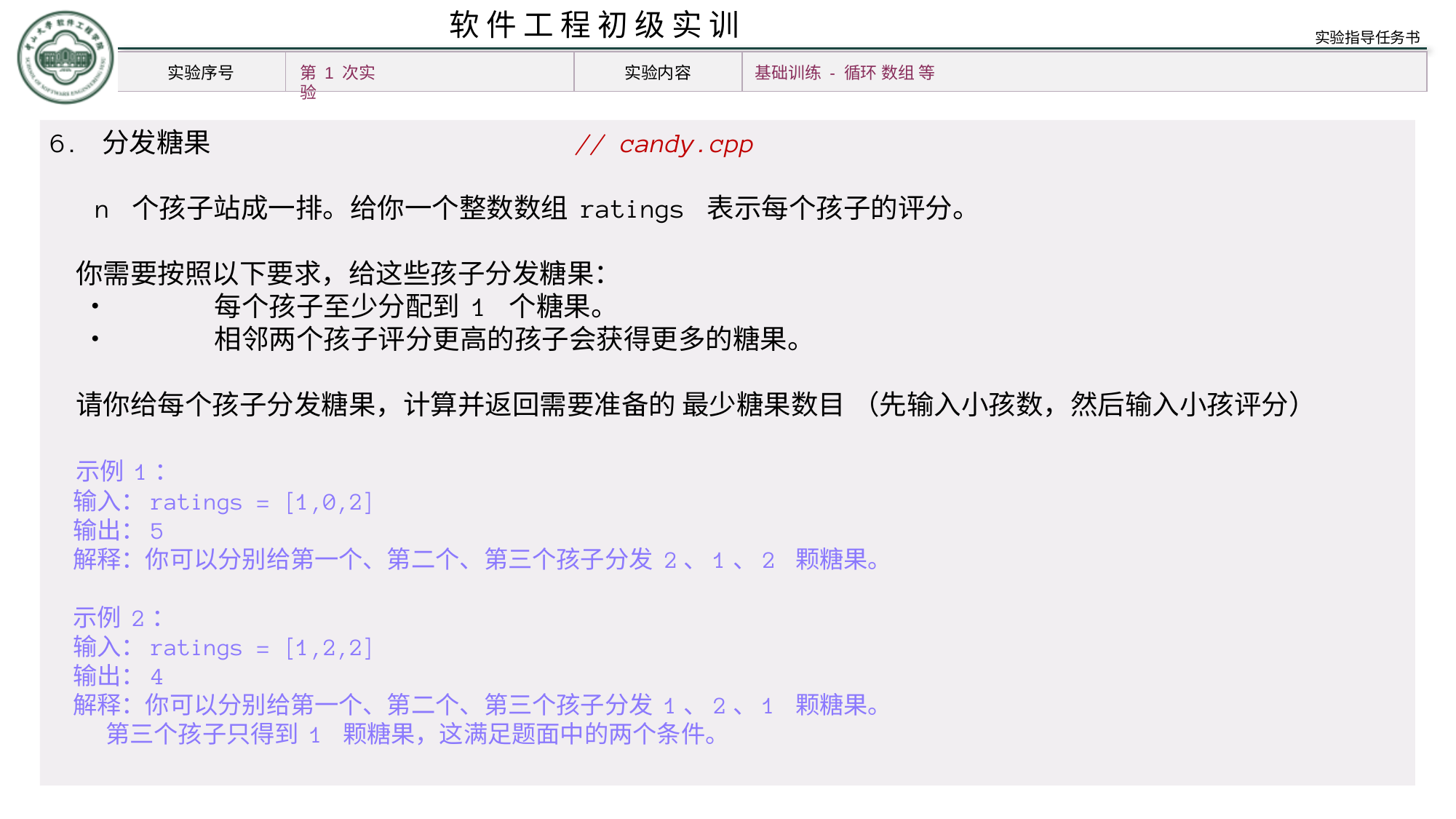

第 1 次实验
基础训练 - 循环 数组 等
6. 分发糖果                                                          // candy.cpp

   n 个孩子站成一排。给你一个整数数组 ratings 表示每个孩子的评分。

   你需要按照以下要求，给这些孩子分发糖果：
     •	每个孩子至少分配到 1 个糖果。
     •	相邻两个孩子评分更高的孩子会获得更多的糖果。

   请你给每个孩子分发糖果，计算并返回需要准备的 最少糖果数目 （先输入小孩数，然后输入小孩评分）

   示例 1：
   输入：ratings = [1,0,2]
   输出：5
   解释：你可以分别给第一个、第二个、第三个孩子分发 2、1、2 颗糖果。

   示例 2：
   输入：ratings = [1,2,2]
   输出：4
   解释：你可以分别给第一个、第二个、第三个孩子分发 1、2、1 颗糖果。
         第三个孩子只得到 1 颗糖果，这满足题面中的两个条件。